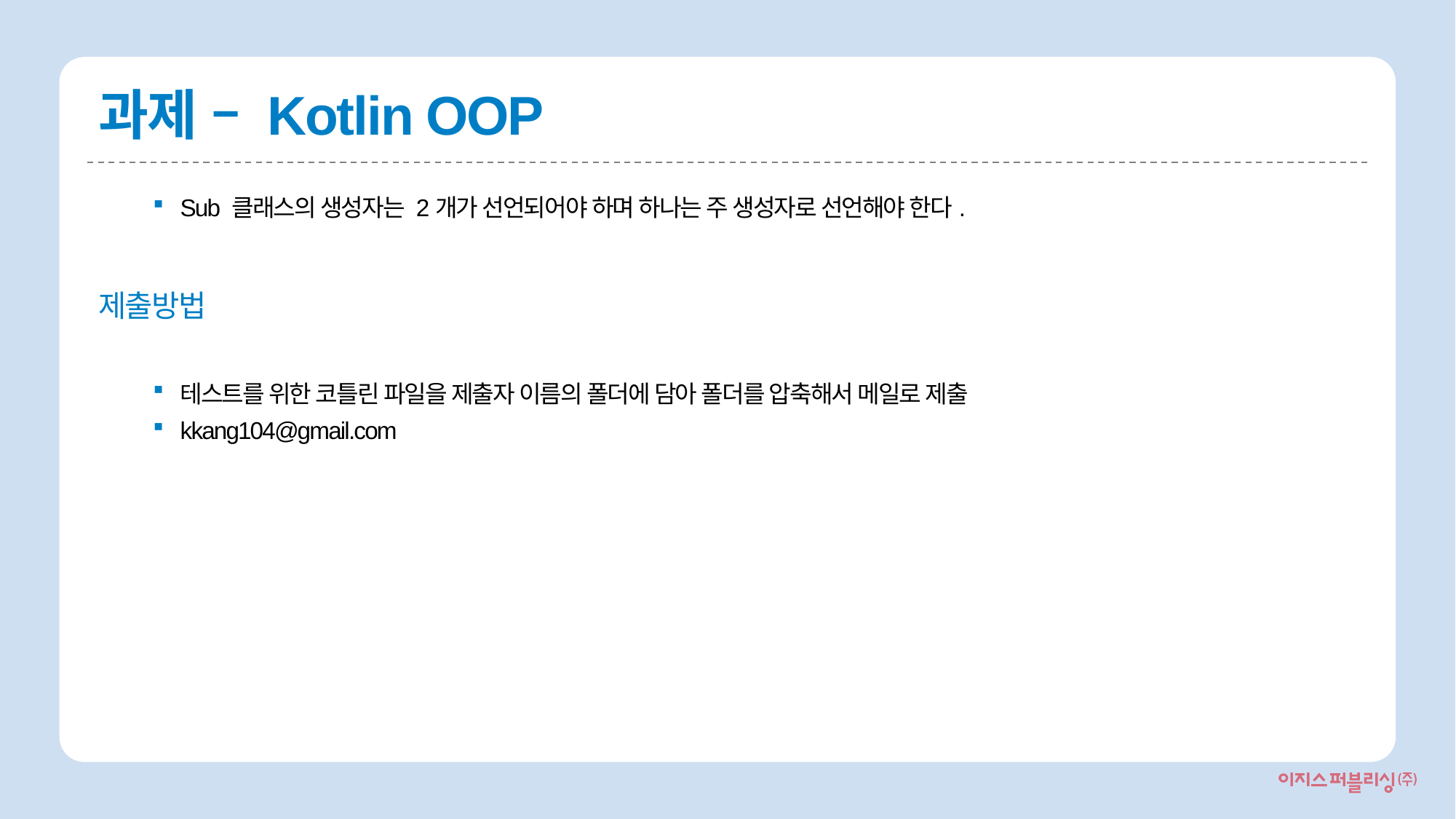

# 과제 – Kotlin OOP
Sub 클래스의 생성자는 2개가 선언되어야 하며 하나는 주 생성자로 선언해야 한다.

제출방법

테스트를 위한 코틀린 파일을 제출자 이름의 폴더에 담아 폴더를 압축해서 메일로 제출
kkang104@gmail.com